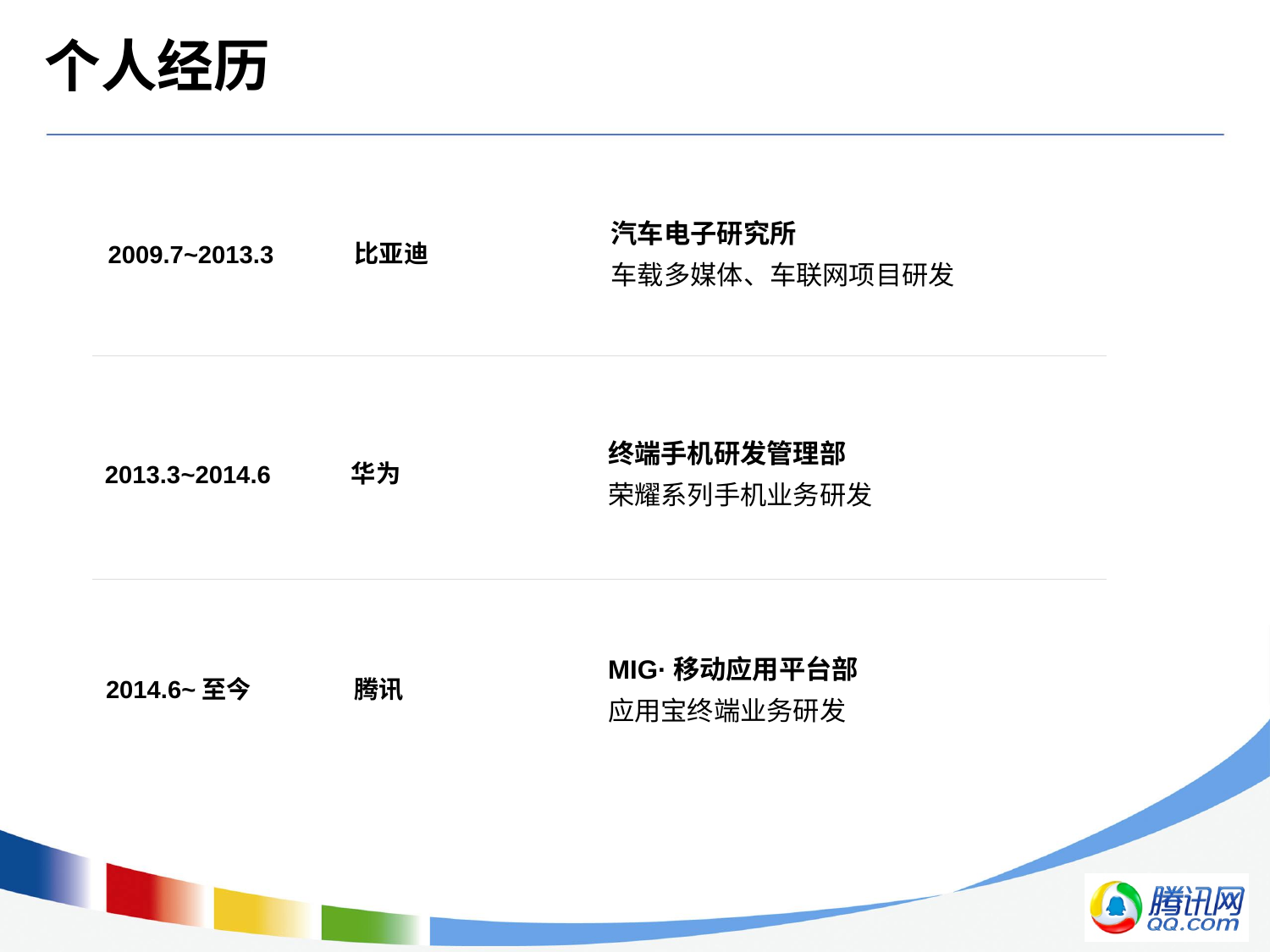

个人经历
汽车电子研究所
车载多媒体、车联网项目研发
比亚迪
2009.7~2013.3
终端手机研发管理部
荣耀系列手机业务研发
华为
2013.3~2014.6
MIG·移动应用平台部
应用宝终端业务研发
2014.6~至今
腾讯